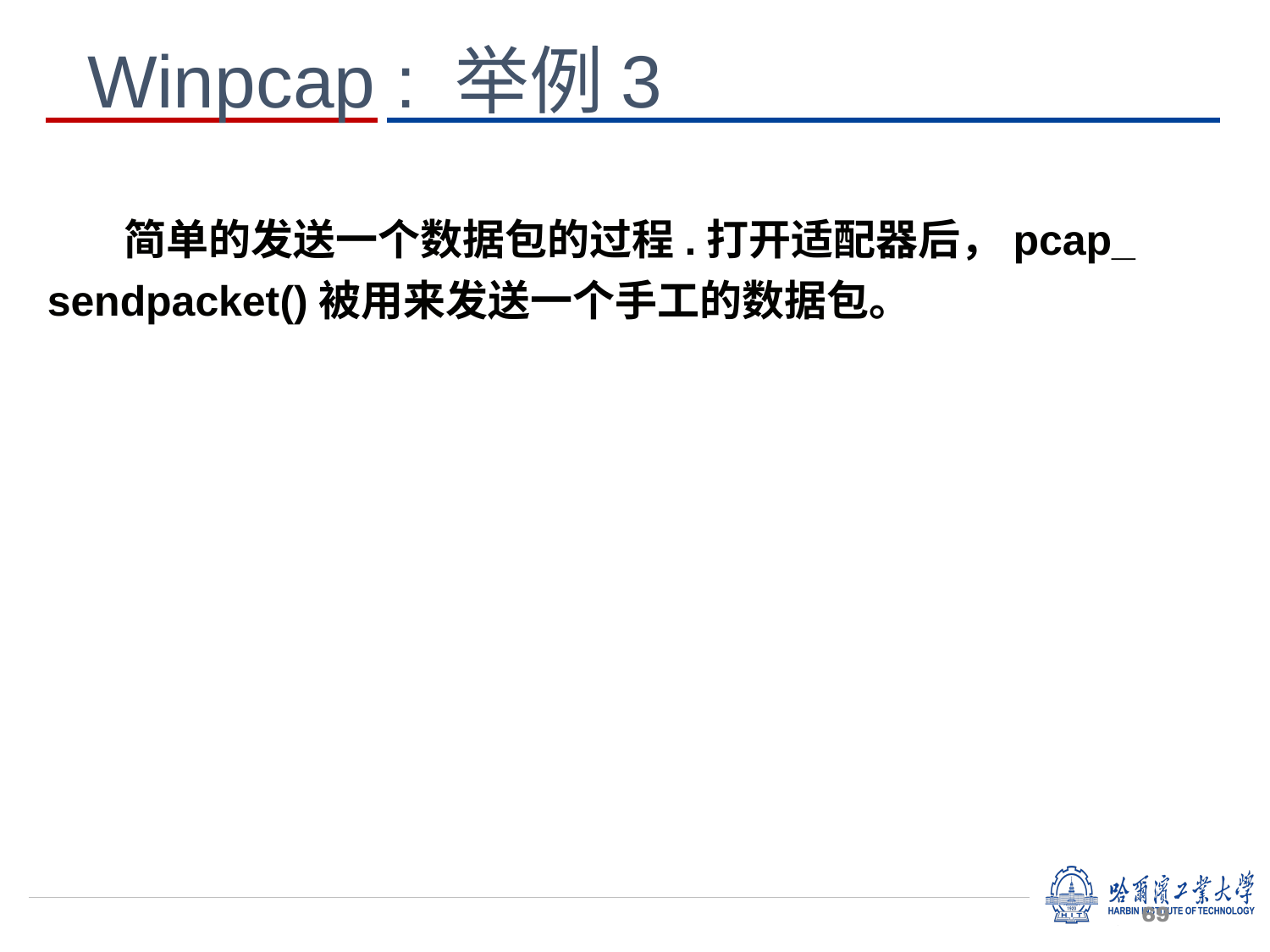

Winpcap : 举例3
       简单的发送一个数据包的过程.打开适配器后，pcap_ sendpacket()被用来发送一个手工的数据包。

69